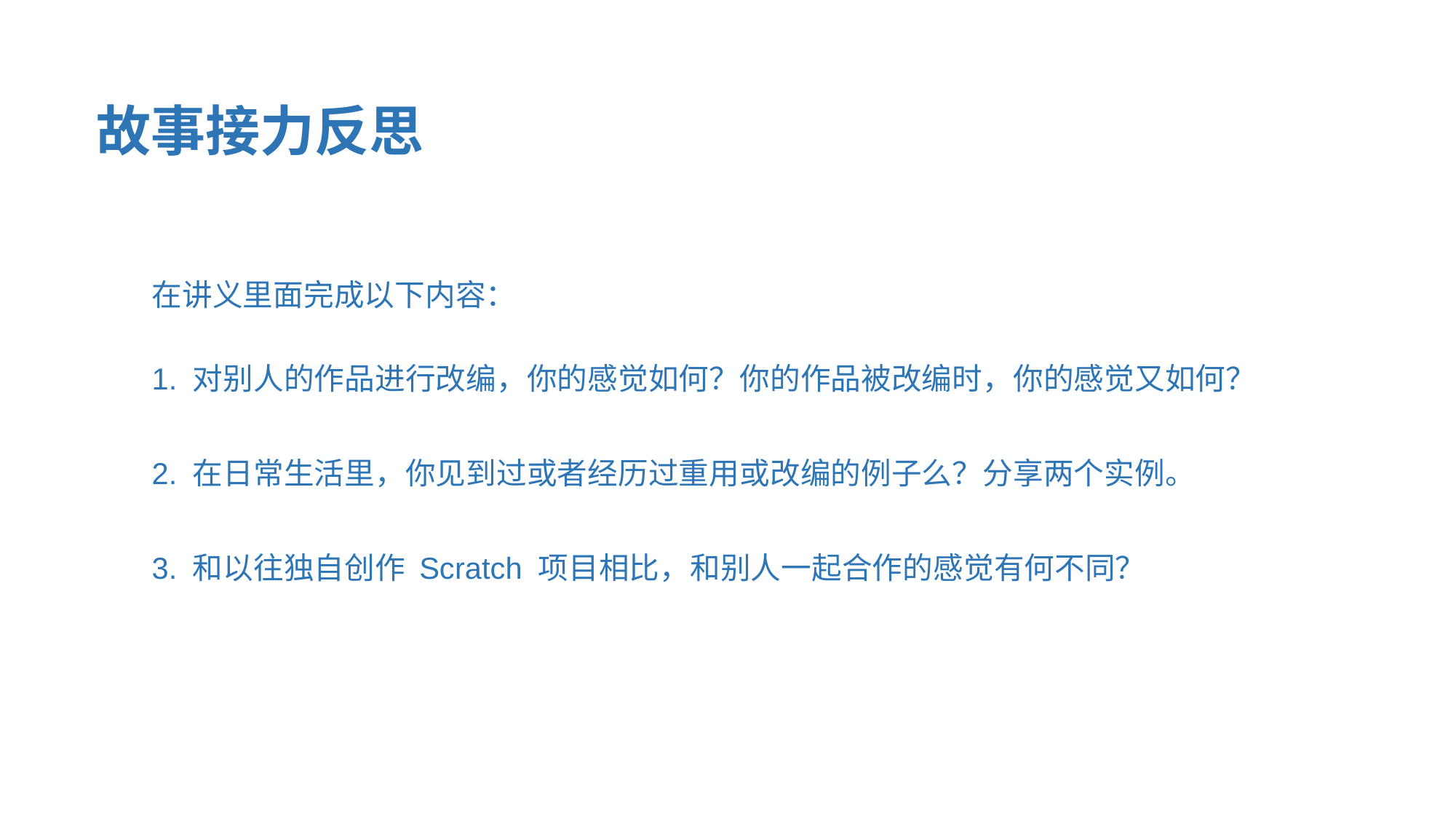

故事接力反思
在讲义里面完成以下内容：

1. 对别人的作品进行改编，你的感觉如何？你的作品被改编时，你的感觉又如何？

2. 在日常生活里，你见到过或者经历过重用或改编的例子么？分享两个实例。

3. 和以往独自创作 Scratch 项目相比，和别人一起合作的感觉有何不同？